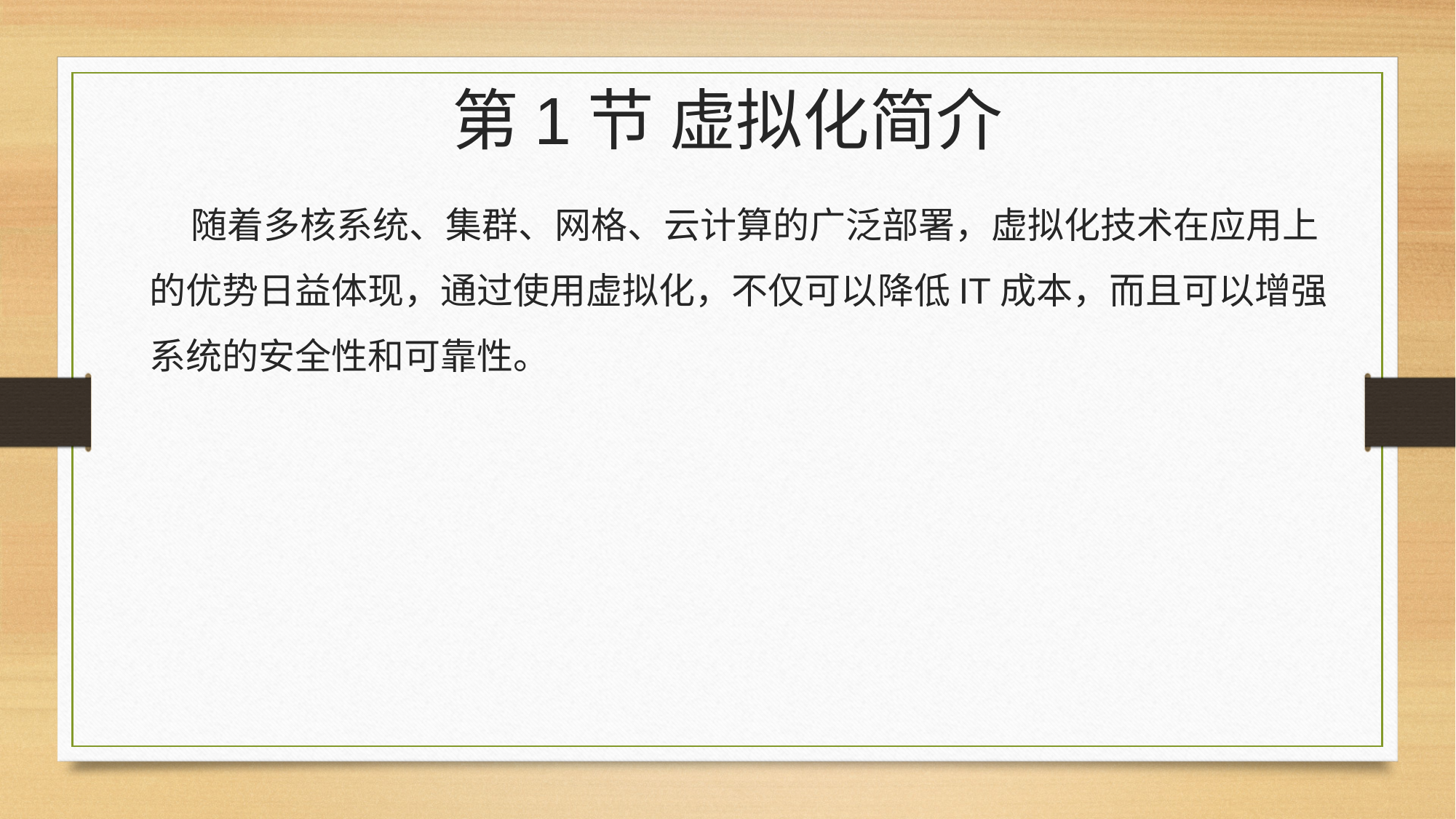

# 第1节 虚拟化简介
    随着多核系统、集群、网格、云计算的广泛部署，虚拟化技术在应用上的优势日益体现，通过使用虚拟化，不仅可以降低IT成本，而且可以增强系统的安全性和可靠性。